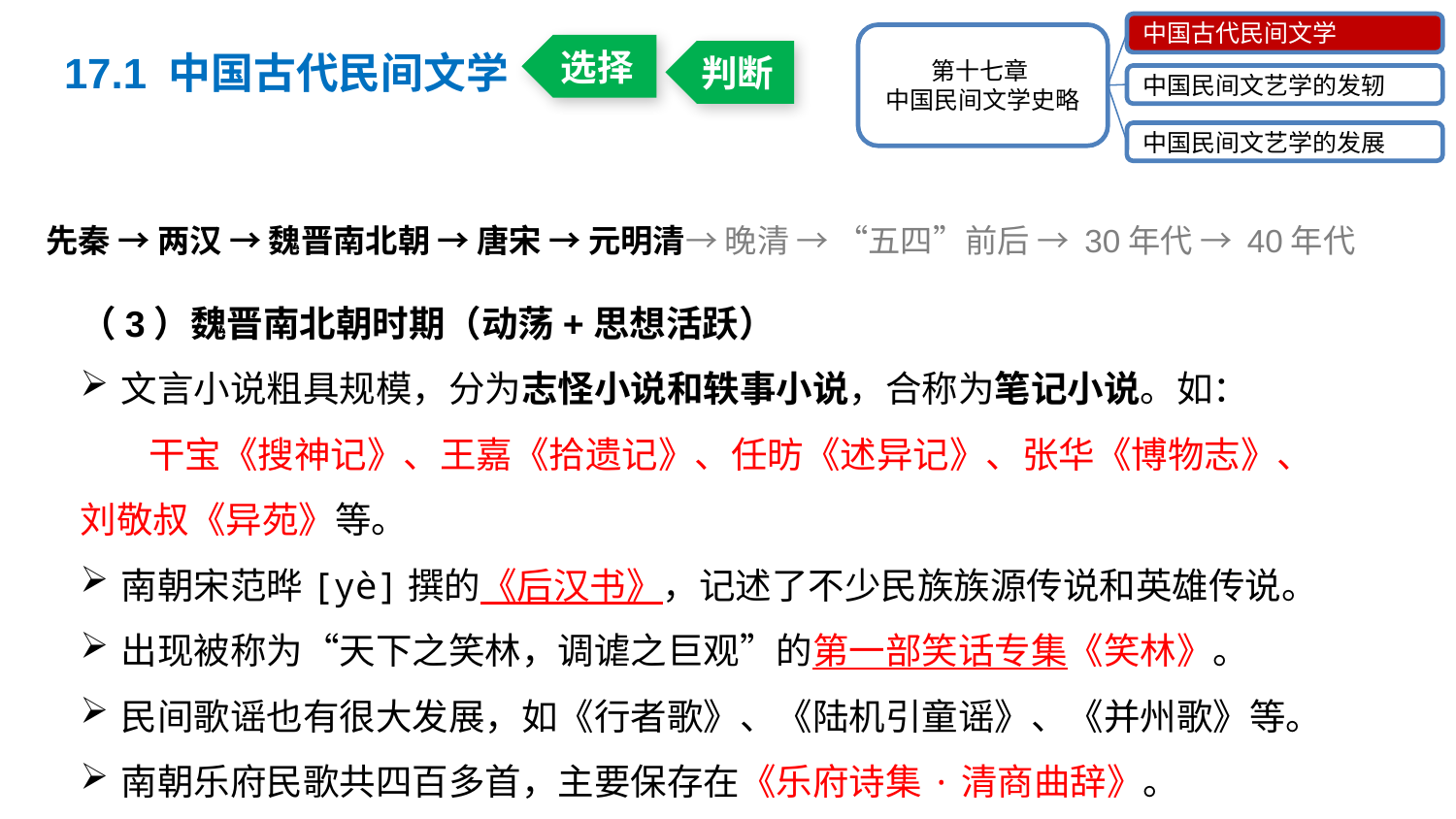

中国古代民间文学
第十七章
中国民间文学史略
中国民间文艺学的发轫
中国民间文艺学的发展
17.1 中国古代民间文学
选择
判断
先秦 → 两汉 → 魏晋南北朝 → 唐宋 → 元明清→ 晚清 → “五四”前后 → 30年代 → 40年代
（3）魏晋南北朝时期（动荡+思想活跃）
文言小说粗具规模，分为志怪小说和轶事小说，合称为笔记小说。如：
干宝《搜神记》、王嘉《拾遗记》、任昉《述异记》、张华《博物志》、刘敬叔《异苑》等。
南朝宋范晔[yè]撰的《后汉书》，记述了不少民族族源传说和英雄传说。
出现被称为“天下之笑林，调谑之巨观”的第一部笑话专集《笑林》。
民间歌谣也有很大发展，如《行者歌》、《陆机引童谣》、《并州歌》等。
南朝乐府民歌共四百多首，主要保存在《乐府诗集·清商曲辞》。